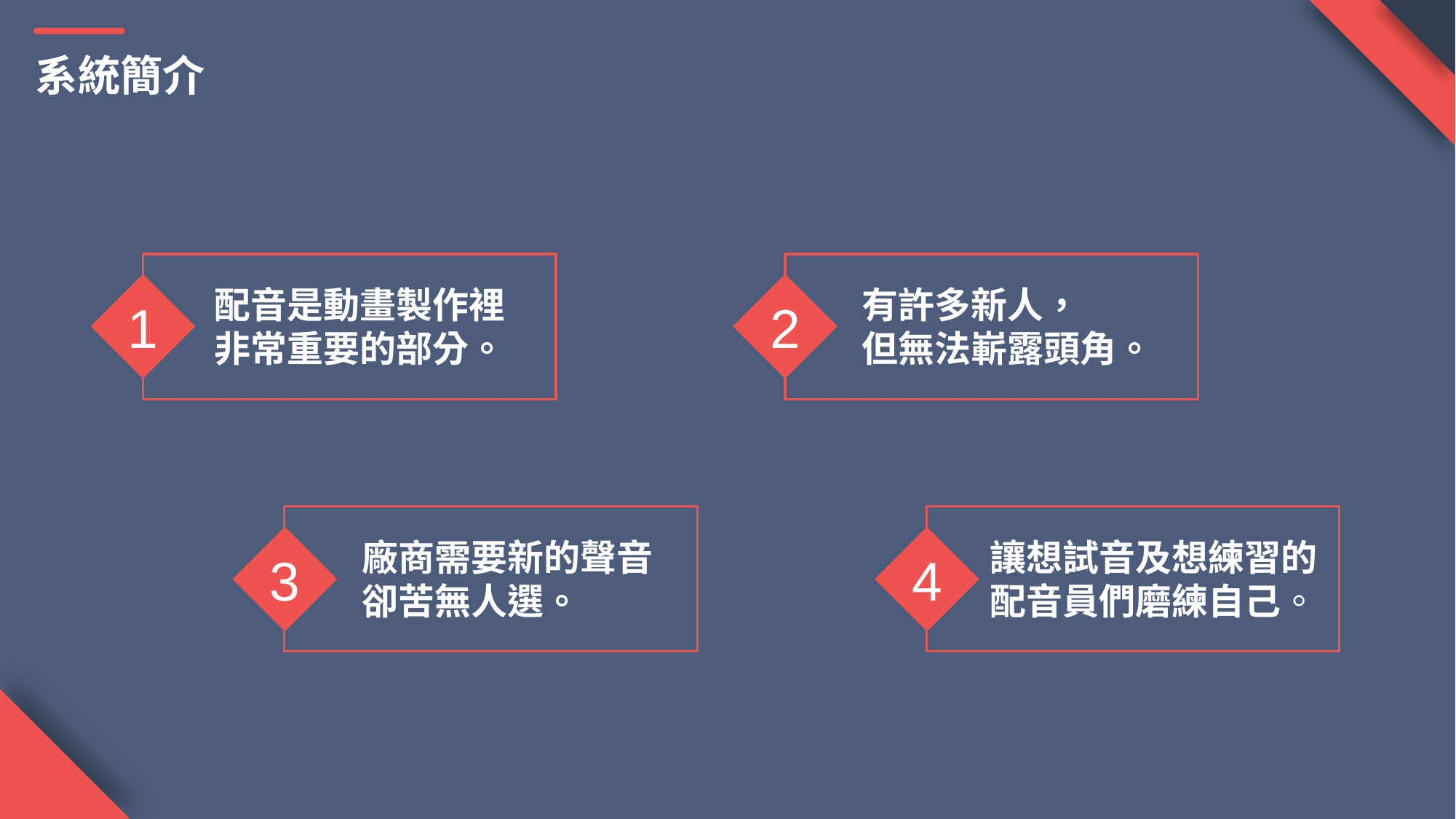

系統簡介

1
2
配音是動畫製作裡非常重要的部分。
有許多新人，
但無法嶄露頭角。

3
4
讓想試音及想練習的配音員們磨練自己。
廠商需要新的聲音
卻苦無人選。